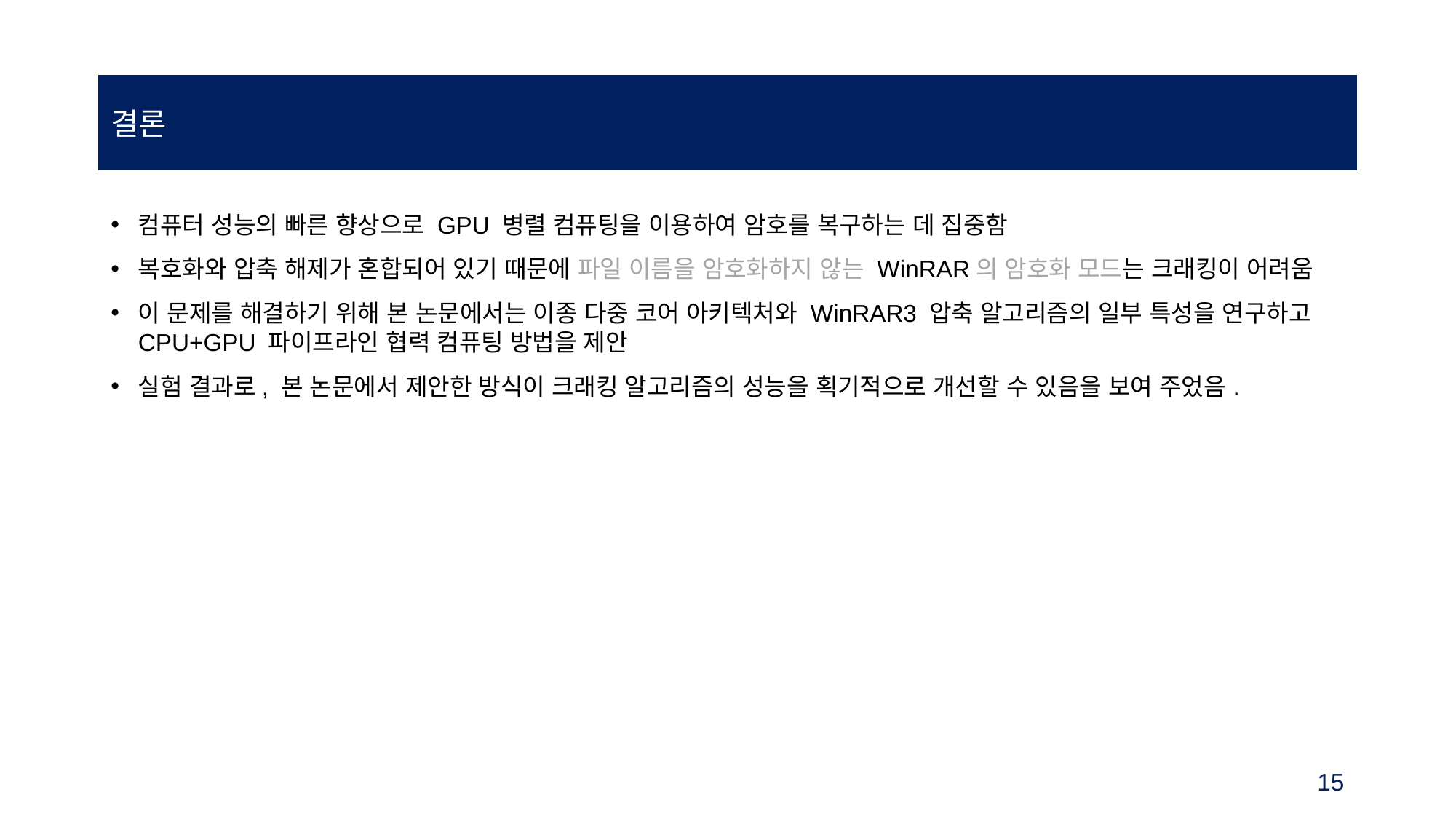

결론
컴퓨터 성능의 빠른 향상으로 GPU 병렬 컴퓨팅을 이용하여 암호를 복구하는 데 집중함
복호화와 압축 해제가 혼합되어 있기 때문에 파일 이름을 암호화하지 않는 WinRAR의 암호화 모드는 크래킹이 어려움
이 문제를 해결하기 위해 본 논문에서는 이종 다중 코어 아키텍처와 WinRAR3 압축 알고리즘의 일부 특성을 연구하고 CPU+GPU 파이프라인 협력 컴퓨팅 방법을 제안
실험 결과로, 본 논문에서 제안한 방식이 크래킹 알고리즘의 성능을 획기적으로 개선할 수 있음을 보여 주었음.
15